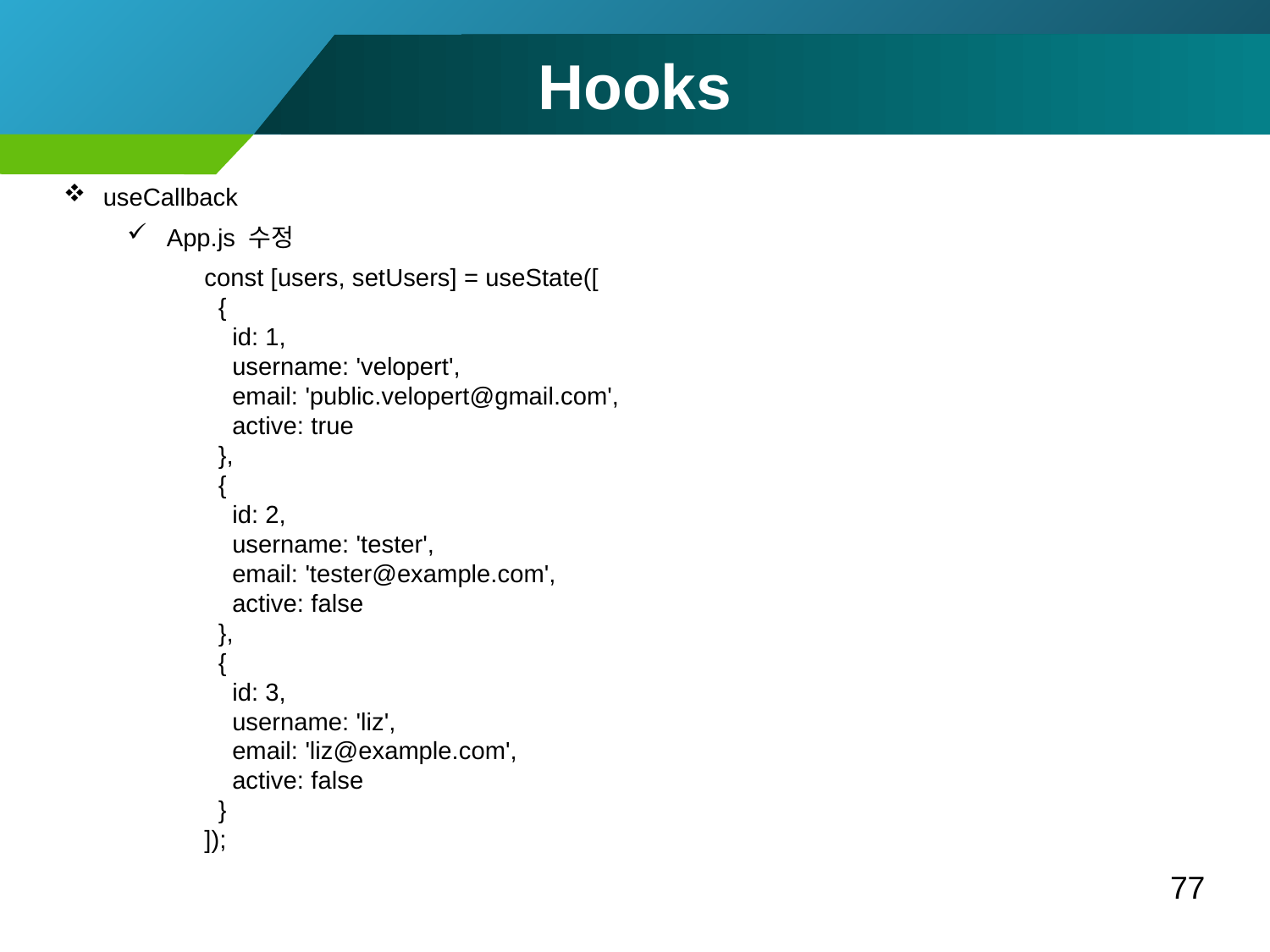

Hooks
useCallback
App.js 수정
  const [users, setUsers] = useState([
    {
      id: 1,
      username: 'velopert',
      email: 'public.velopert@gmail.com',
      active: true
    },
    {
      id: 2,
      username: 'tester',
      email: 'tester@example.com',
      active: false
    },
    {
      id: 3,
      username: 'liz',
      email: 'liz@example.com',
      active: false
    }
  ]);

77